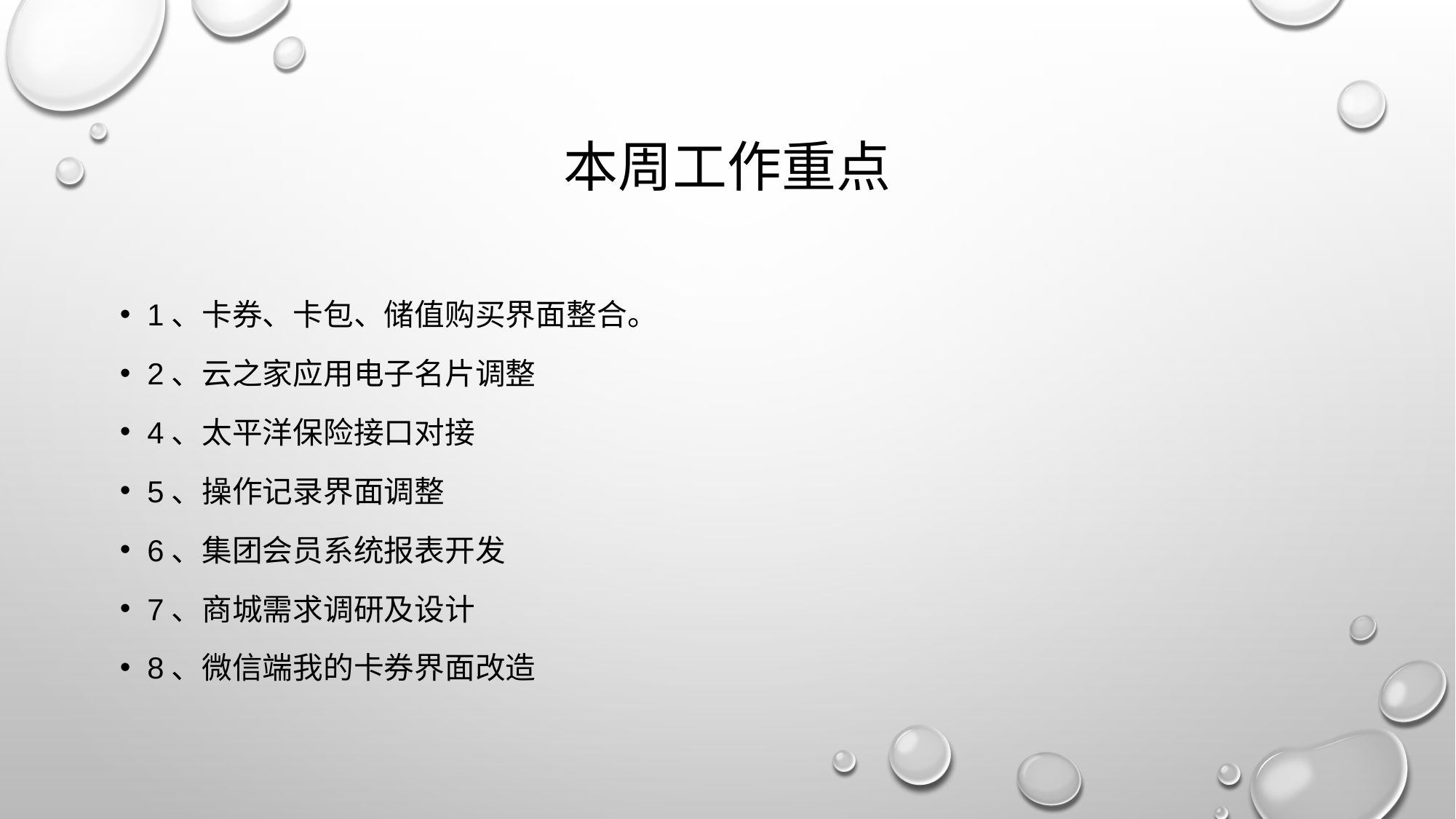

# 本周工作重点
1、卡券、卡包、储值购买界面整合。
2、云之家应用电子名片调整
4、太平洋保险接口对接
5、操作记录界面调整
6、集团会员系统报表开发
7、商城需求调研及设计
8、微信端我的卡券界面改造